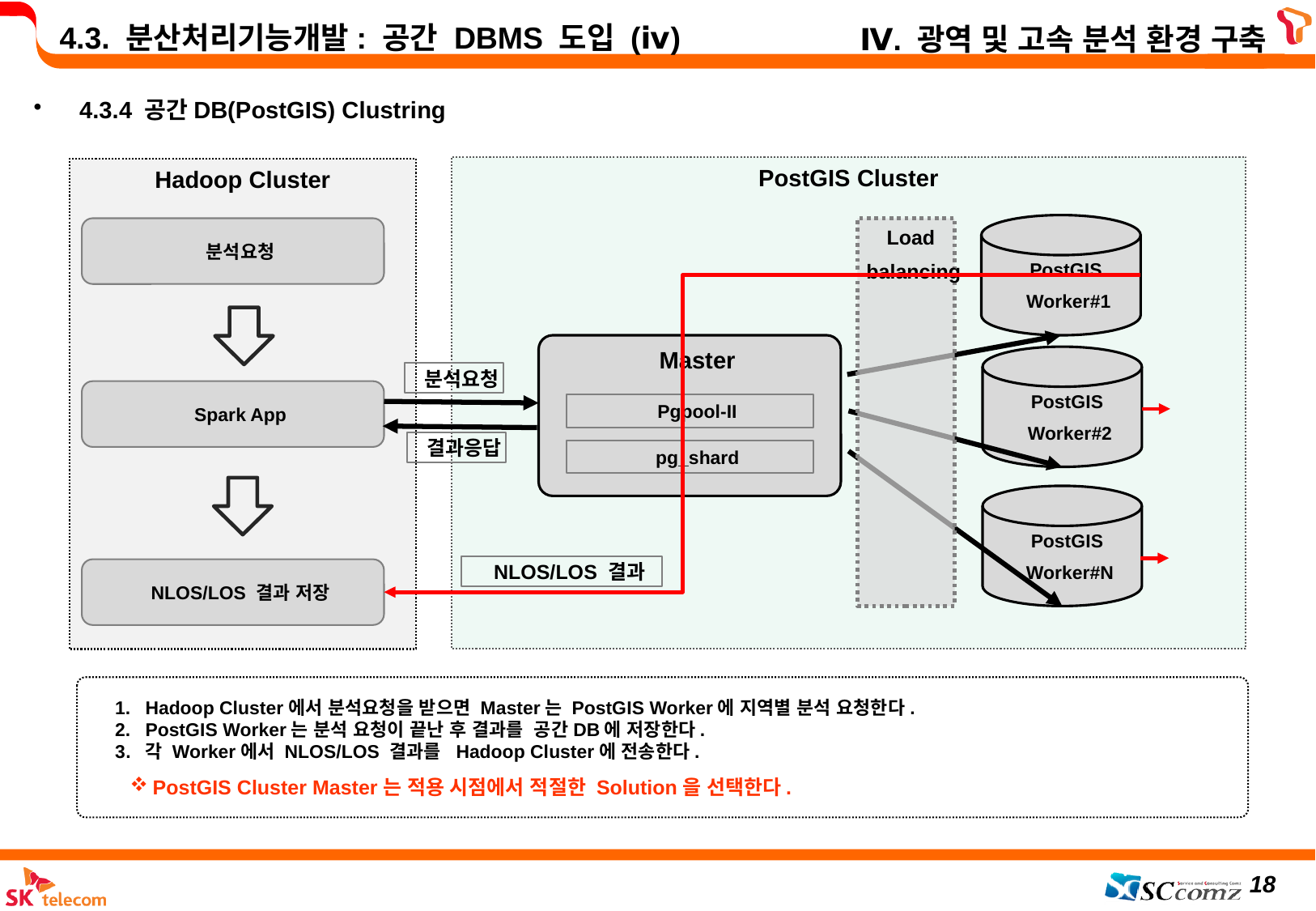

Ⅳ. 광역 및 고속 분석 환경 구축
4.3. 분산처리기능개발: 공간 DBMS 도입 (ⅳ)
4.3.4 공간DB(PostGIS) Clustring
PostGIS Cluster
Hadoop Cluster
PostGIS
Worker#1
분석요청
Load
balancing

Master
PostGIS
Worker#2
분석요청
Spark App
Pgpool-II
결과응답
pg_shard

PostGIS
Worker#N
NLOS/LOS 결과
NLOS/LOS 결과 저장

Hadoop Cluster에서 분석요청을 받으면 Master는 PostGIS Worker에 지역별 분석 요청한다.
PostGIS Worker는 분석 요청이 끝난 후 결과를  공간DB에 저장한다.
각 Worker에서 NLOS/LOS 결과를  Hadoop Cluster에 전송한다.

PostGIS Cluster Master는 적용 시점에서 적절한 Solution을 선택한다.